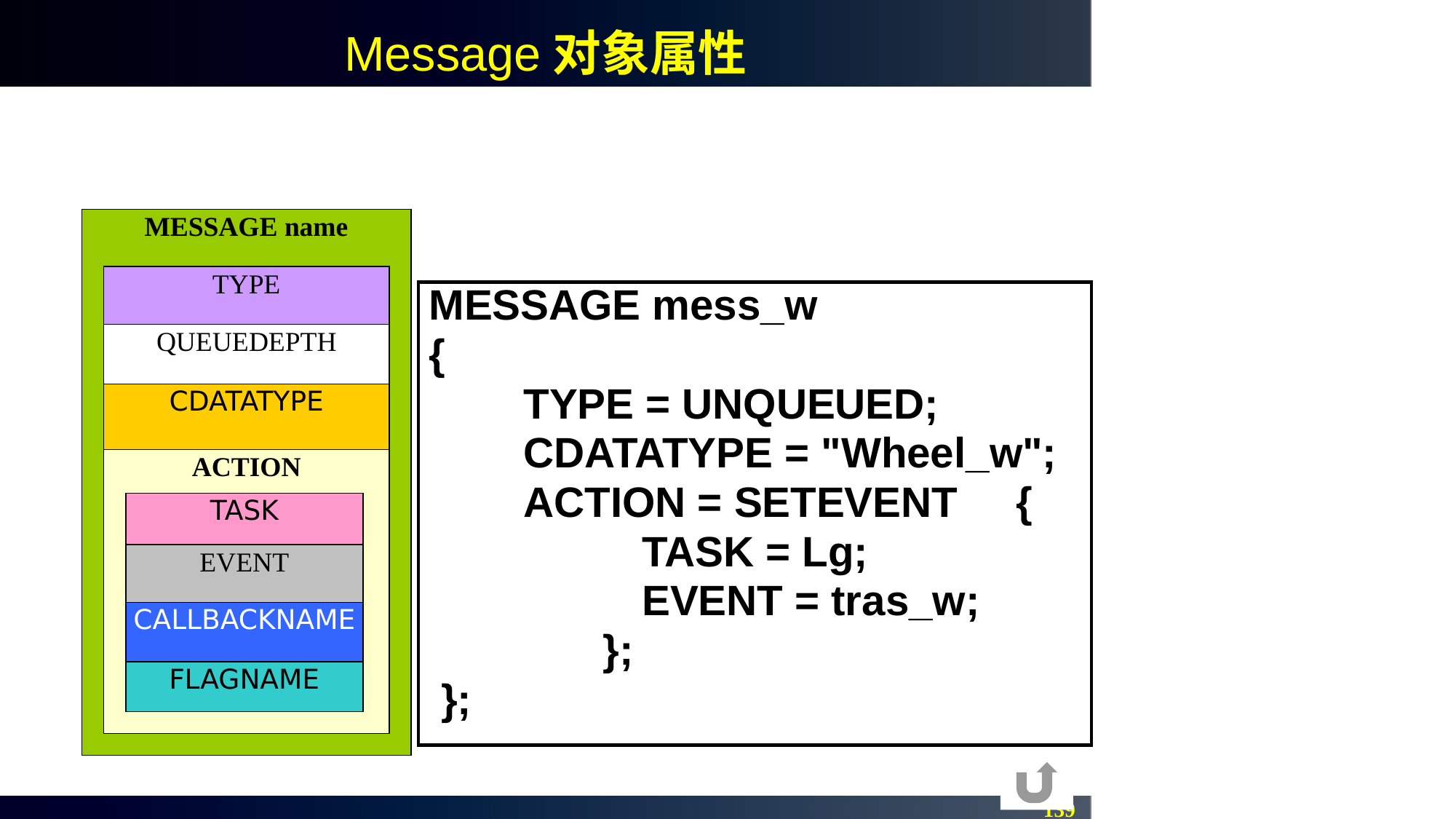

Message对象属性
MESSAGE name

TYPE

QUEUEDEPTH

CDATATYPE
ACTION

TASK
EVENT

CALLBACKNAME
FLAGNAME
MESSAGE mess_w
{
        TYPE = UNQUEUED;
        CDATATYPE = "Wheel_w";
        ACTION = SETEVENT 	{
                  TASK = Lg;
                  EVENT = tras_w;
       	  };
 };